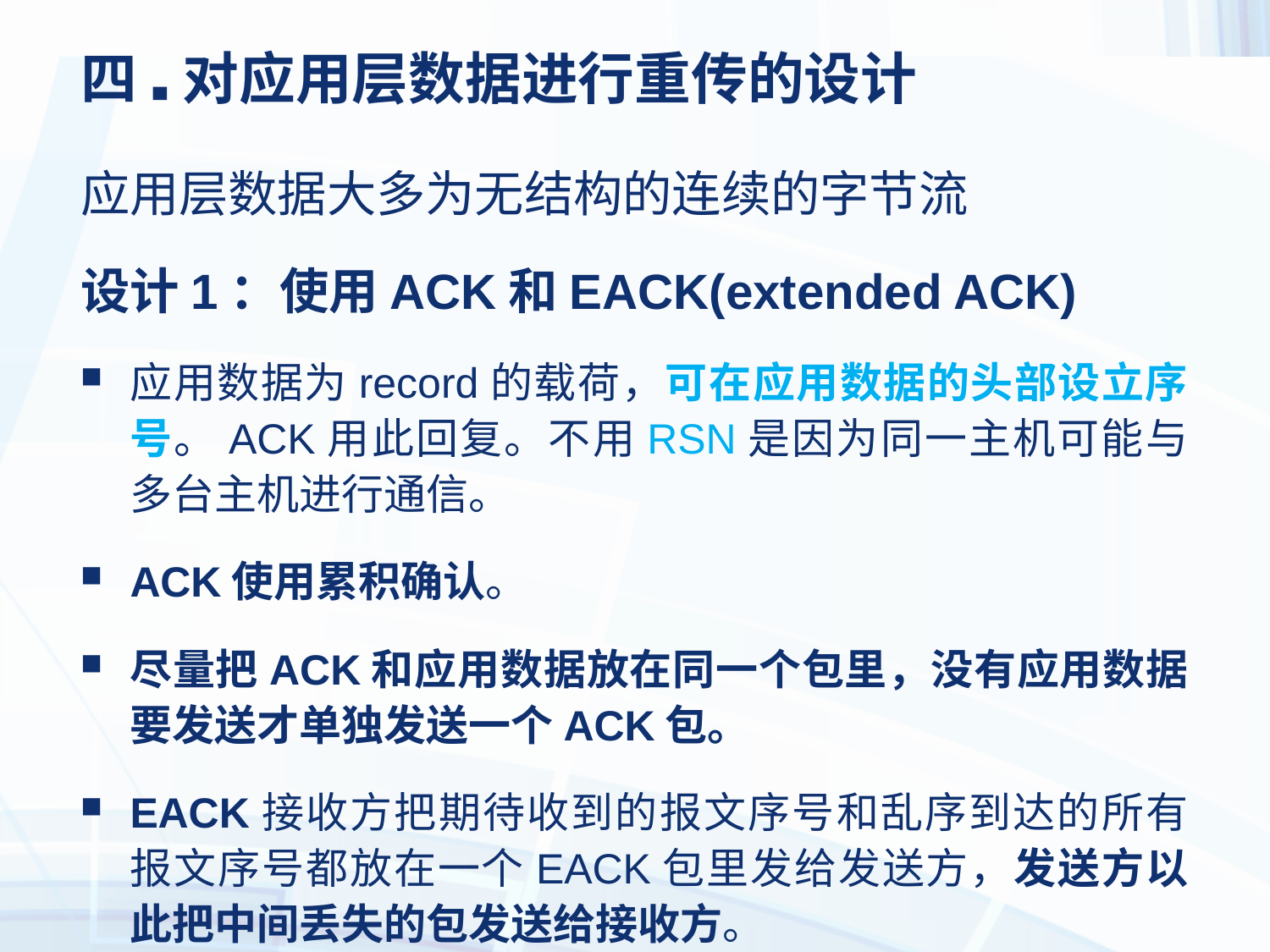

# 四.对应用层数据进行重传的设计
应用层数据大多为无结构的连续的字节流
设计1：使用ACK和EACK(extended ACK)
应用数据为record的载荷，可在应用数据的头部设立序号。ACK用此回复。不用RSN是因为同一主机可能与多台主机进行通信。
ACK使用累积确认。
尽量把ACK和应用数据放在同一个包里，没有应用数据要发送才单独发送一个ACK包。
EACK接收方把期待收到的报文序号和乱序到达的所有报文序号都放在一个EACK包里发给发送方，发送方以此把中间丢失的包发送给接收方。